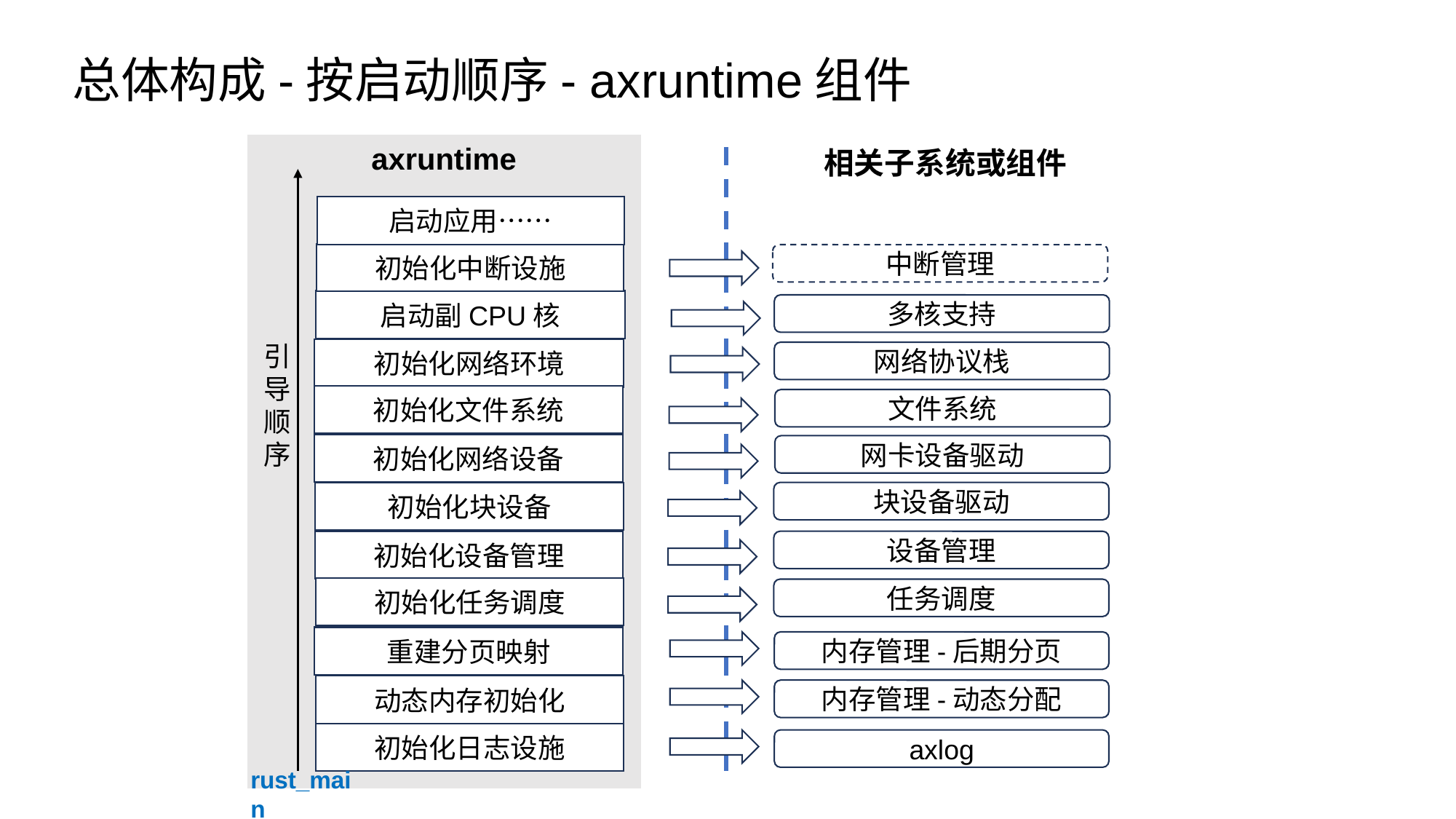

总体构成-按启动顺序- axruntime组件
axruntime
相关子系统或组件
启动应用……
初始化中断设施
中断管理

启动副CPU核
多核支持

引导
顺序
初始化网络环境
网络协议栈

初始化文件系统
文件系统

初始化网络设备
网卡设备驱动

块设备驱动
初始化块设备

设备管理
初始化设备管理

初始化任务调度
任务调度

重建分页映射

内存管理-后期分页
动态内存初始化

内存管理-动态分配
初始化日志设施

axlog
rust_main